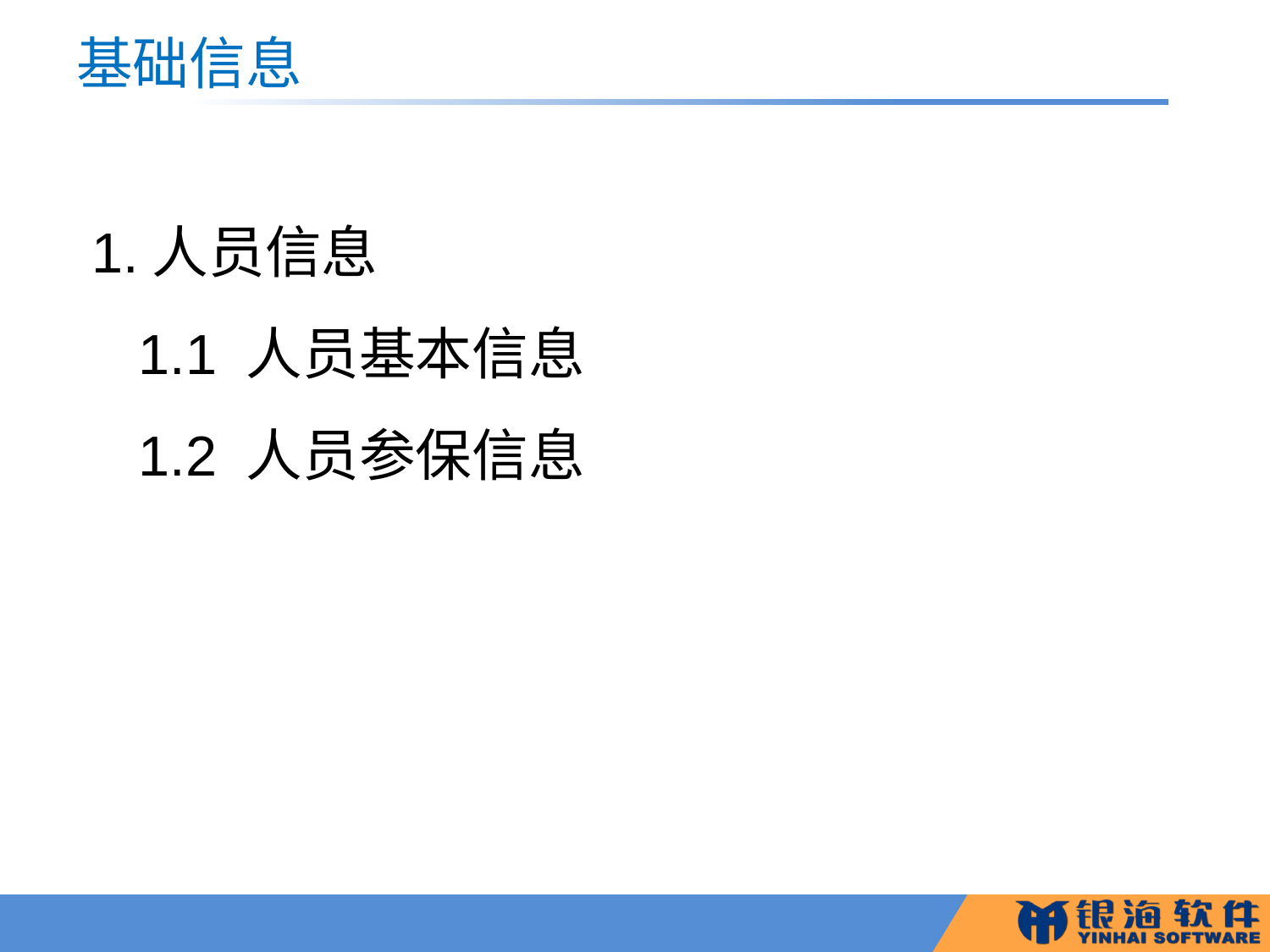

# 基础信息
1.人员信息
   1.1 人员基本信息
   1.2 人员参保信息